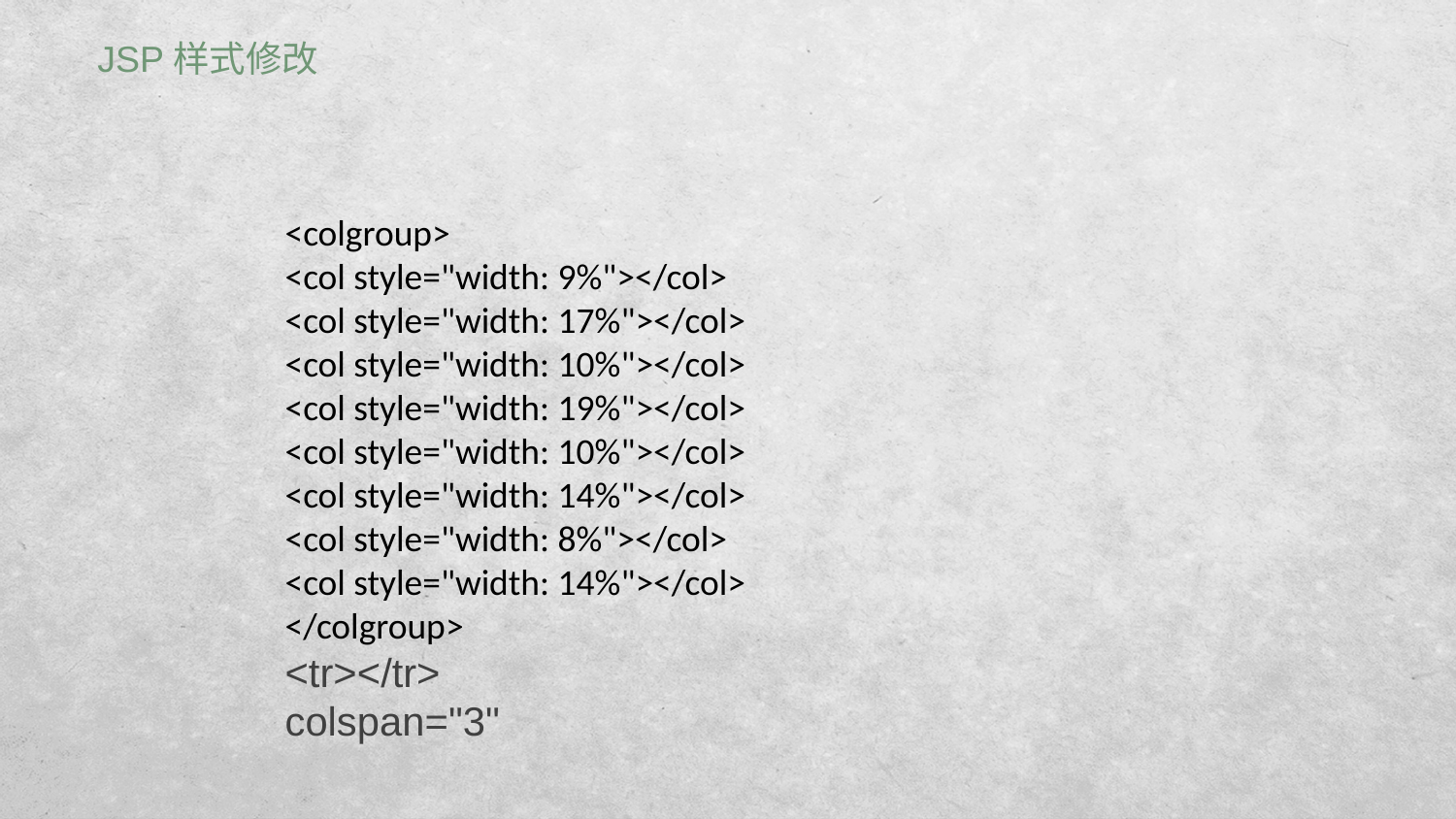

JSP样式修改
<colgroup>
<col style="width: 9%"></col>
<col style="width: 17%"></col>
<col style="width: 10%"></col>
<col style="width: 19%"></col>
<col style="width: 10%"></col>
<col style="width: 14%"></col>
<col style="width: 8%"></col>
<col style="width: 14%"></col>
</colgroup>
<tr></tr>
colspan="3"